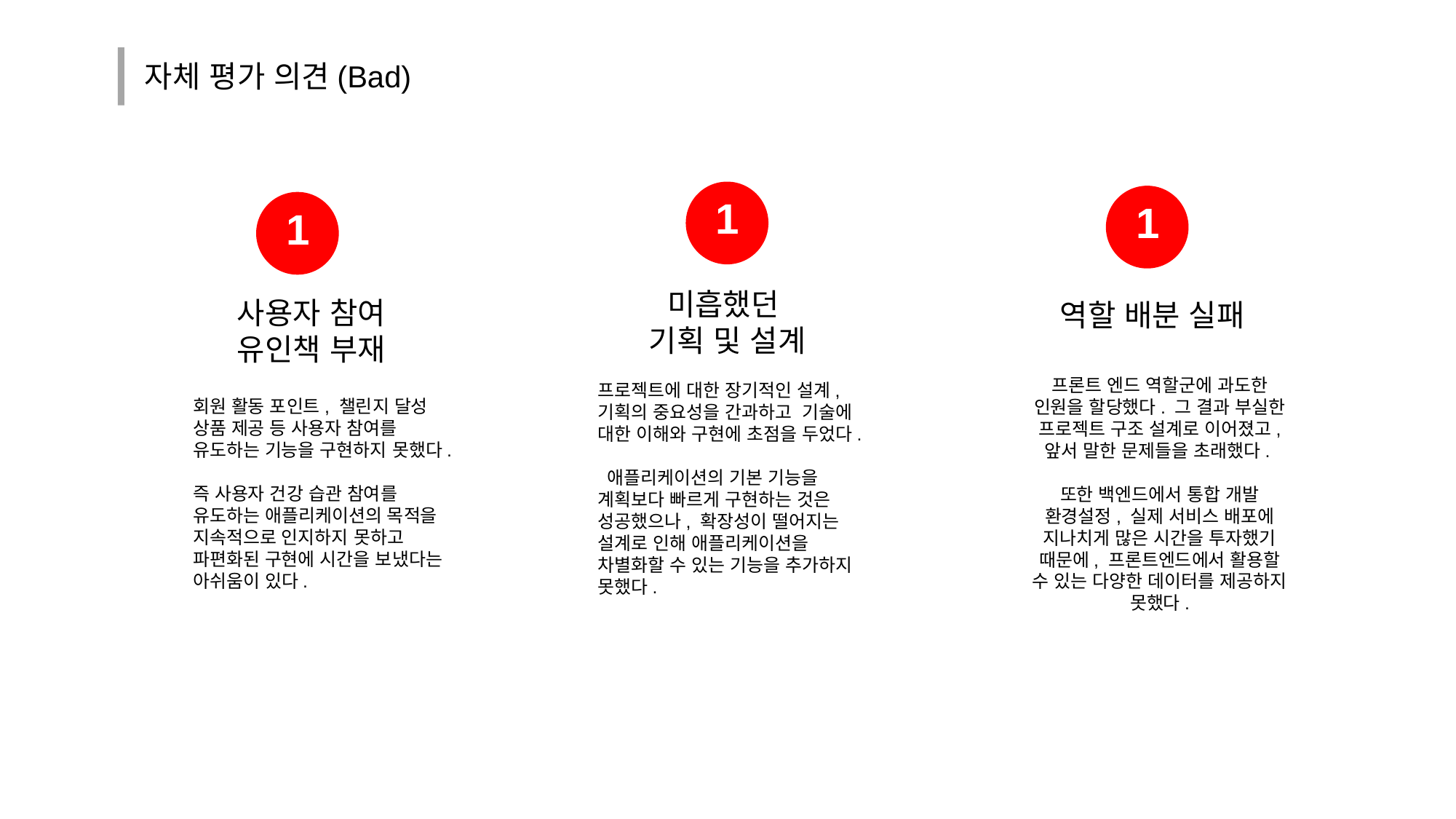

자체 평가 의견(Bad)

1
1

1
미흡했던
기획 및 설계
사용자 참여
유인책 부재
역할 배분 실패
프론트 엔드 역할군에 과도한 인원을 할당했다. 그 결과 부실한 프로젝트 구조 설계로 이어졌고, 앞서 말한 문제들을 초래했다.

또한 백엔드에서 통합 개발 환경설정, 실제 서비스 배포에 지나치게 많은 시간을 투자했기 때문에, 프론트엔드에서 활용할 수 있는 다양한 데이터를 제공하지 못했다.

프로젝트에 대한 장기적인 설계, 기획의 중요성을 간과하고  기술에 대한 이해와 구현에 초점을 두었다.

 애플리케이션의 기본 기능을 계획보다 빠르게 구현하는 것은 성공했으나, 확장성이 떨어지는 설계로 인해 애플리케이션을 차별화할 수 있는 기능을 추가하지 못했다.

회원 활동 포인트, 챌린지 달성 상품 제공 등 사용자 참여를 유도하는 기능을 구현하지 못했다.

즉 사용자 건강 습관 참여를 유도하는 애플리케이션의 목적을 지속적으로 인지하지 못하고 파편화된 구현에 시간을 보냈다는 아쉬움이 있다.